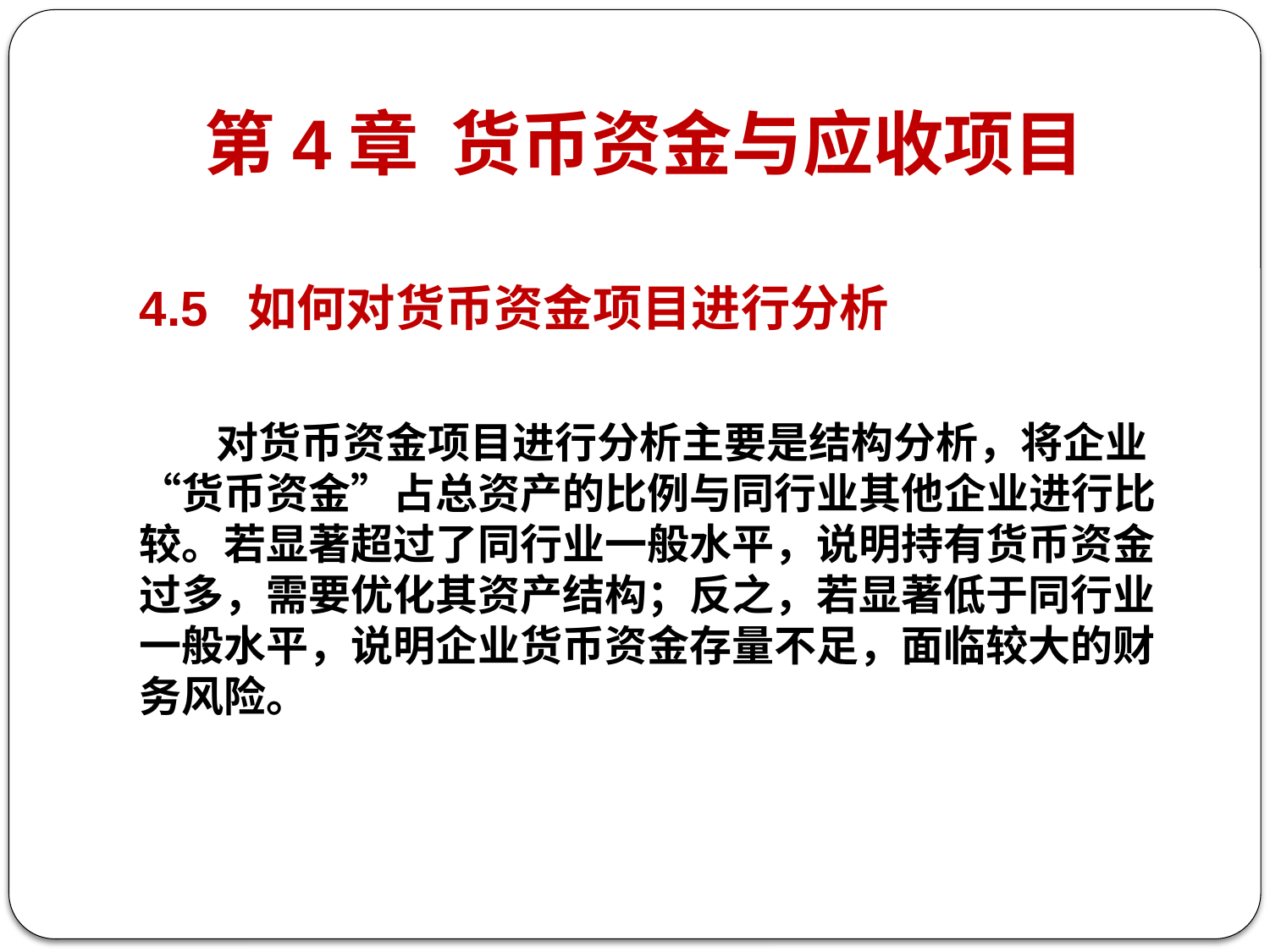

# 第4章  货币资金与应收项目

4.5  如何对货币资金项目进行分析

       对货币资金项目进行分析主要是结构分析，将企业“货币资金”占总资产的比例与同行业其他企业进行比较。若显著超过了同行业一般水平，说明持有货币资金过多，需要优化其资产结构；反之，若显著低于同行业一般水平，说明企业货币资金存量不足，面临较大的财务风险。